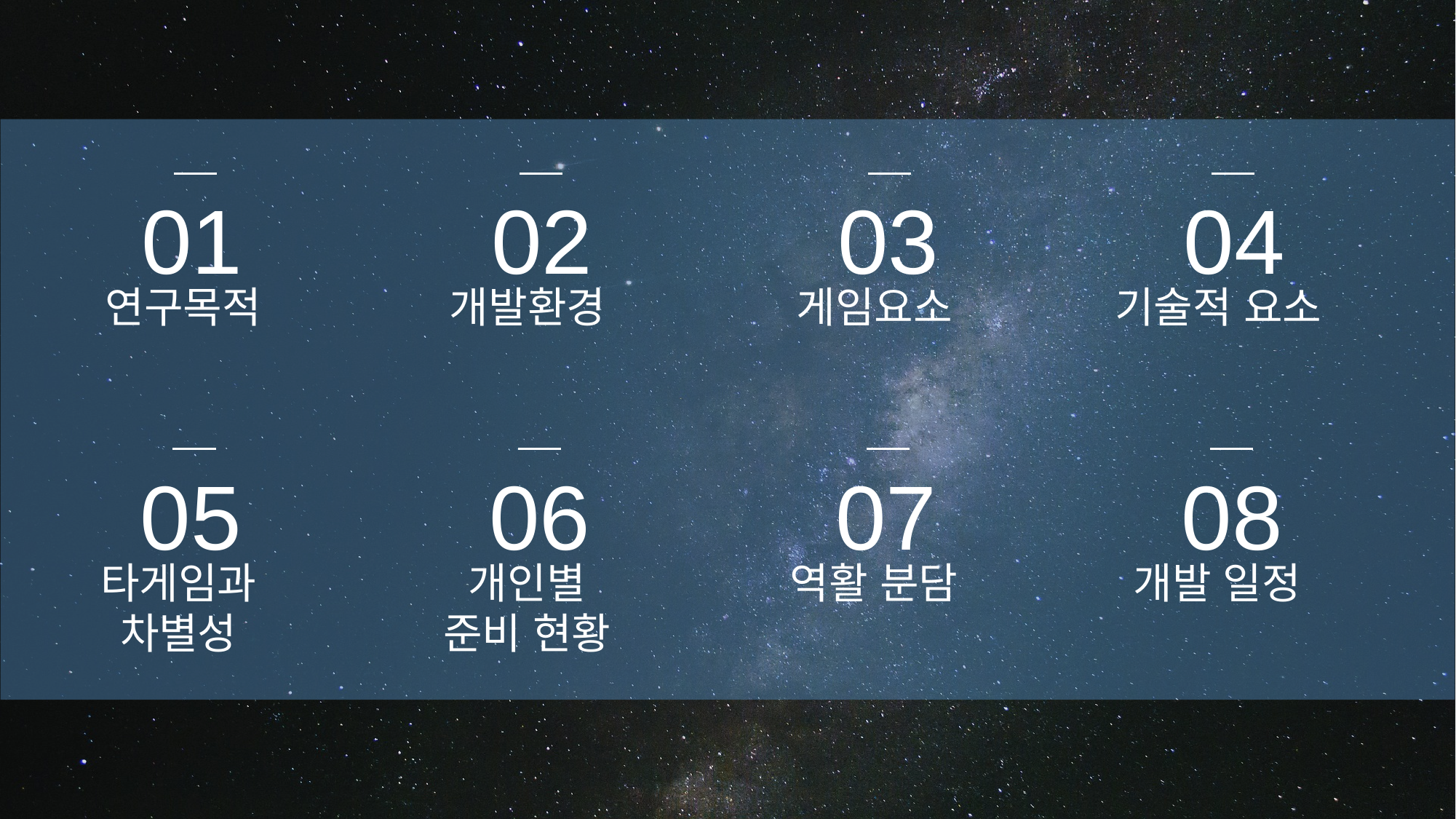

04
03
02
01
연구목적
개발환경
게임요소
기술적 요소
08
07
06
05
타게임과
차별성
개인별
준비 현황
역활 분담
개발 일정